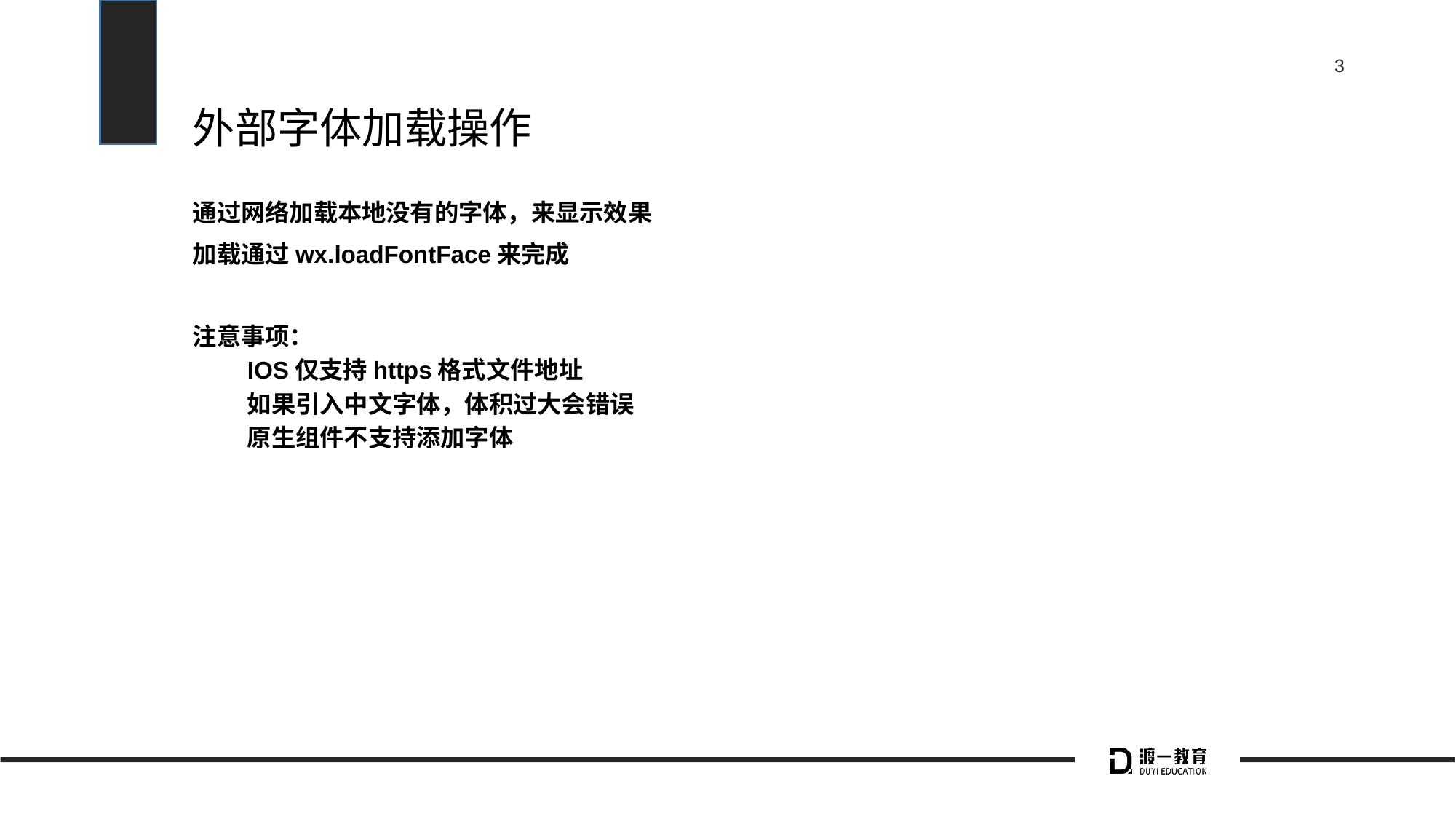

# 外部字体加载操作
通过网络加载本地没有的字体，来显示效果
加载通过wx.loadFontFace来完成

注意事项：
IOS仅支持https格式文件地址
如果引入中文字体，体积过大会错误
原生组件不支持添加字体